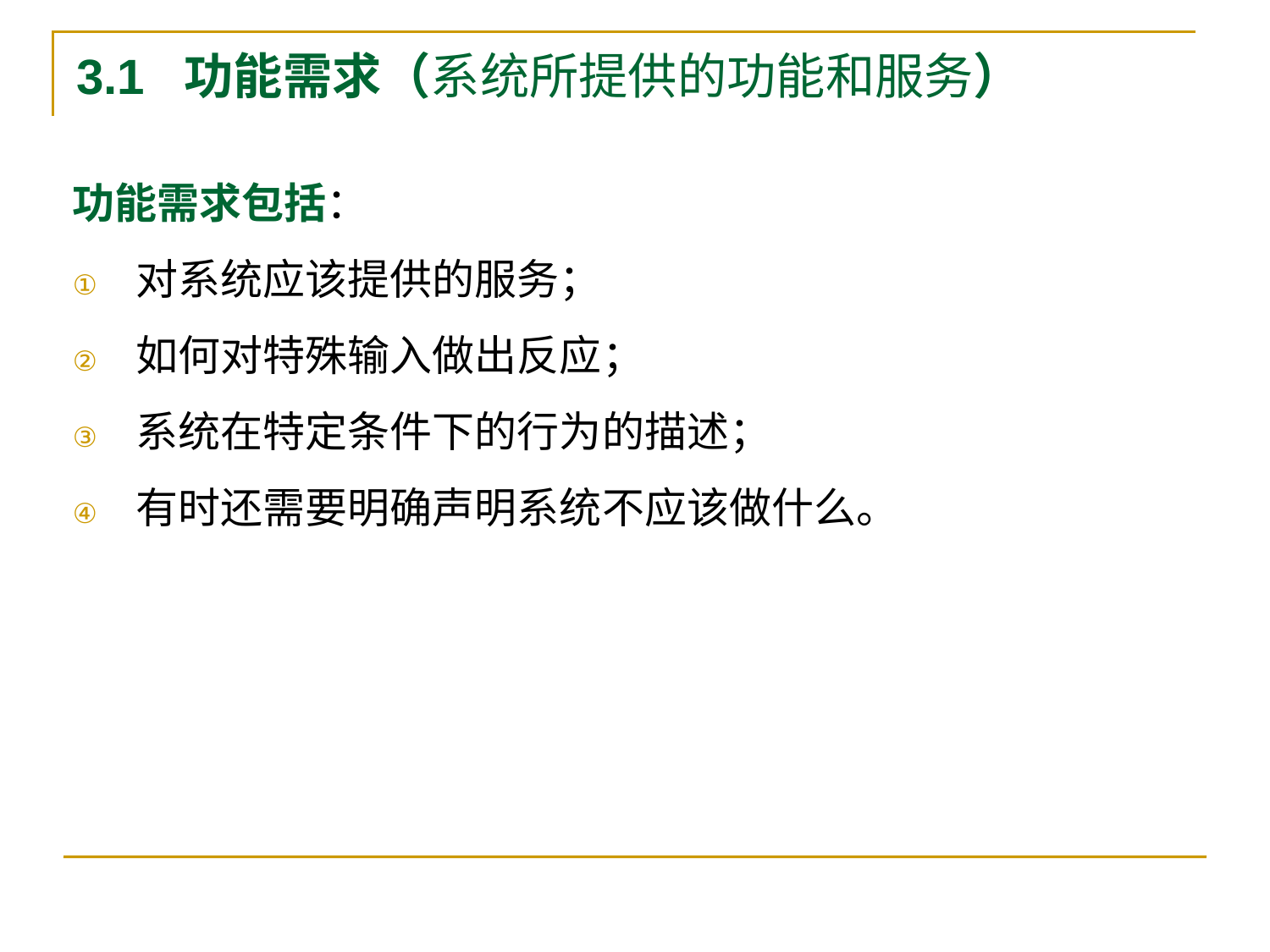

# 3.1  功能需求（系统所提供的功能和服务）
功能需求包括：
对系统应该提供的服务；
如何对特殊输入做出反应；
系统在特定条件下的行为的描述；
有时还需要明确声明系统不应该做什么。